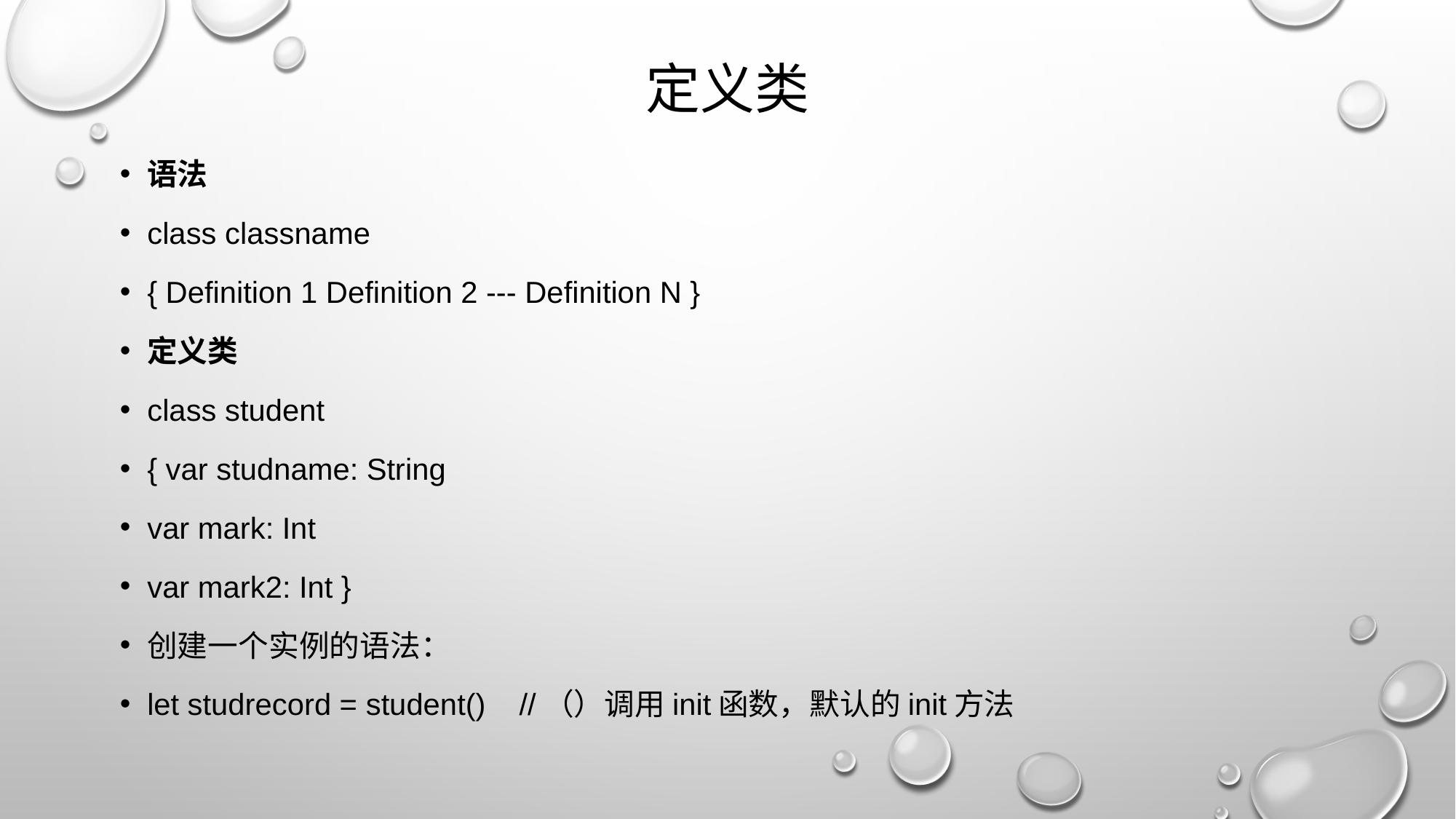

# 定义类
语法
class classname
{ Definition 1 Definition 2 --- Definition N }
定义类
class student
{ var studname: String
var mark: Int
var mark2: Int }
创建一个实例的语法：
let studrecord = student()    //（）调用init函数，默认的init方法